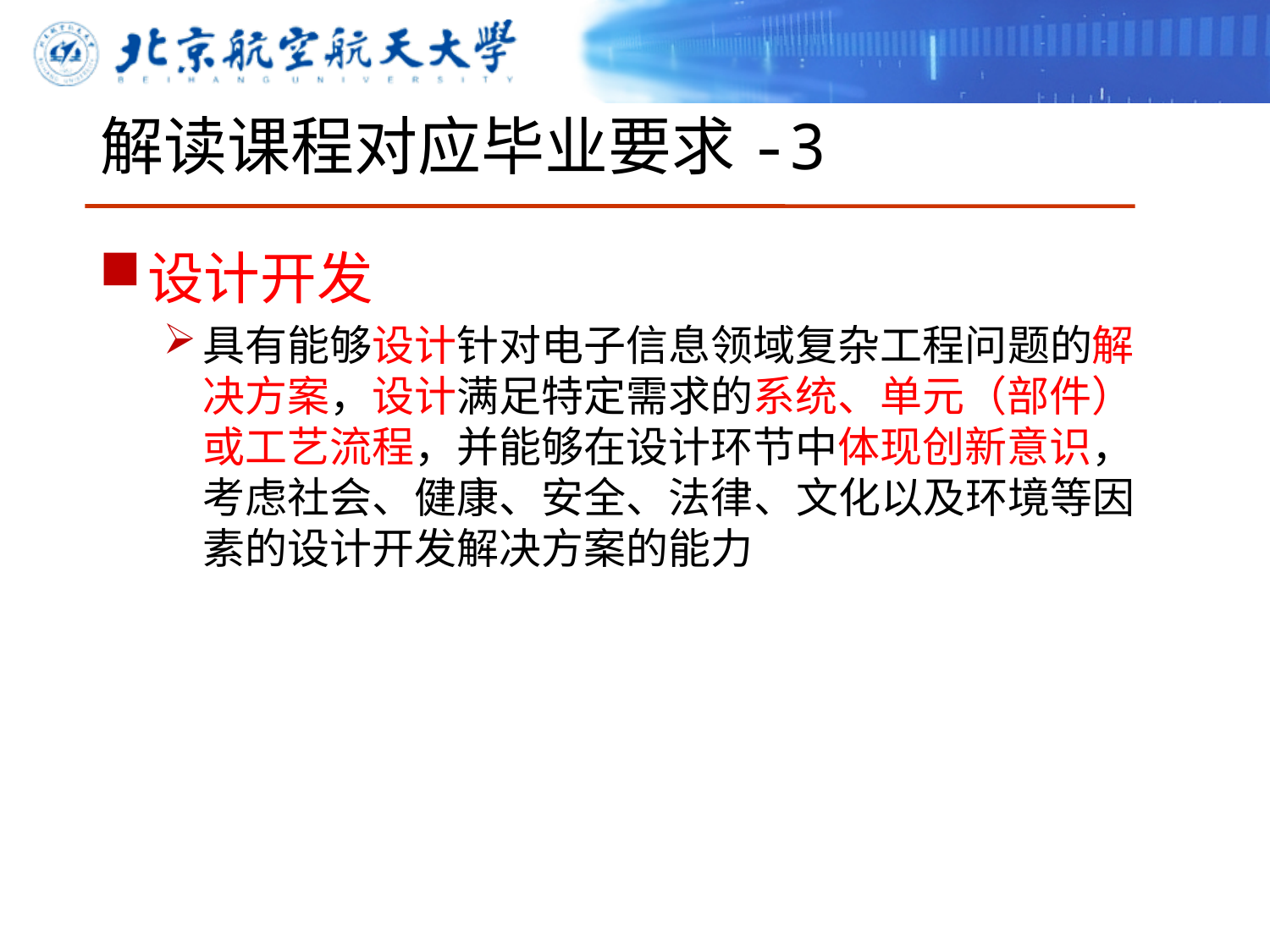

# 解读课程对应毕业要求-3
设计开发
具有能够设计针对电子信息领域复杂工程问题的解决方案，设计满足特定需求的系统、单元（部件）或工艺流程，并能够在设计环节中体现创新意识，考虑社会、健康、安全、法律、文化以及环境等因素的设计开发解决方案的能力